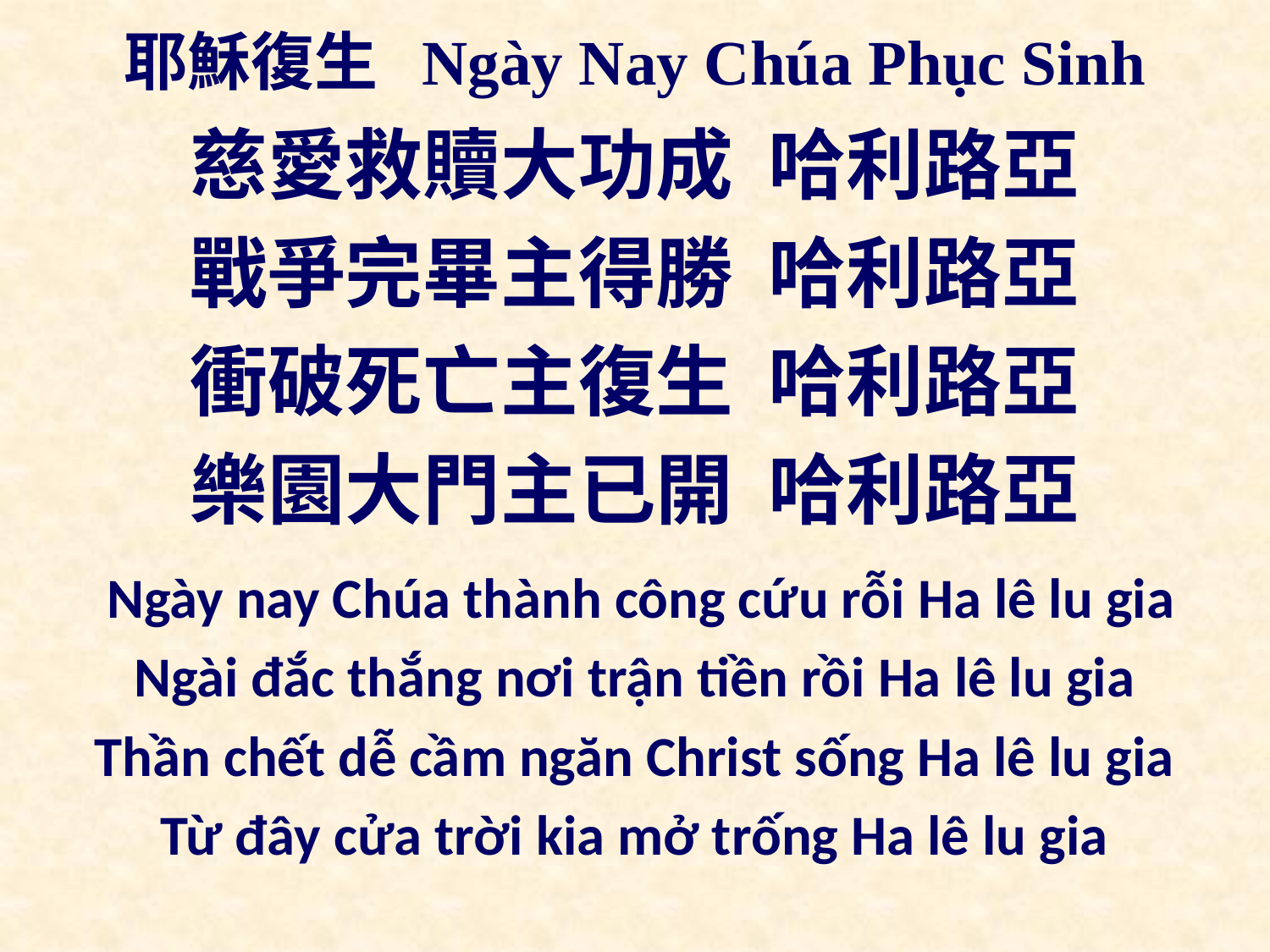

# 耶穌復生  Ngày Nay Chúa Phục Sinh
慈愛救贖大功成  哈利路亞
戰爭完畢主得勝  哈利路亞
衝破死亡主復生  哈利路亞
樂園大門主已開  哈利路亞
 Ngày nay Chúa thành công cứu rỗi Ha lê lu gia
Ngài đắc thắng nơi trận tiền rồi Ha lê lu gia
Thần chết dễ cầm ngăn Christ sống Ha lê lu gia
Từ đây cửa trời kia mở trống Ha lê lu gia